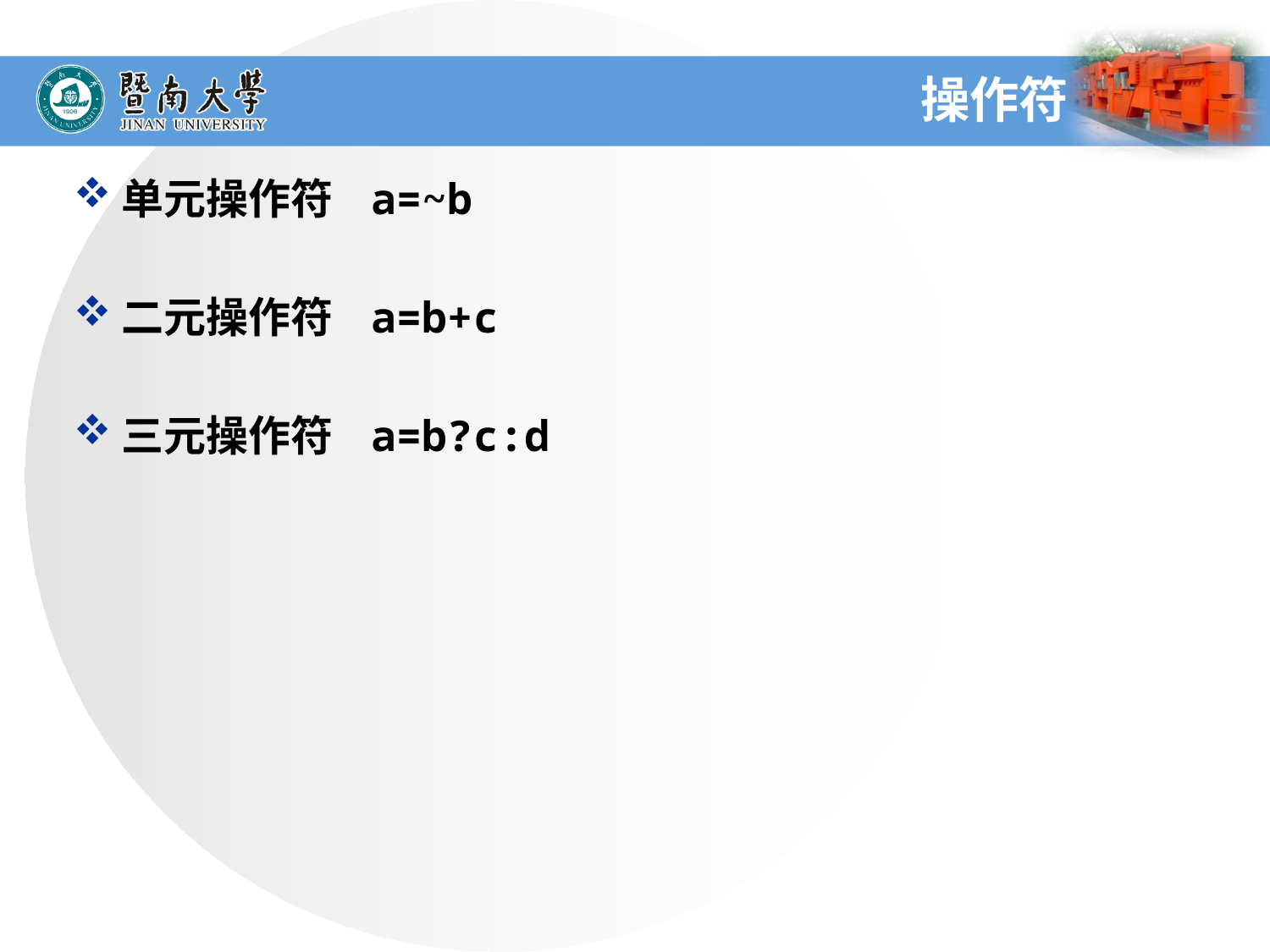

# 操作符
单元操作符   a=~b

二元操作符   a=b+c

三元操作符   a=b?c:d